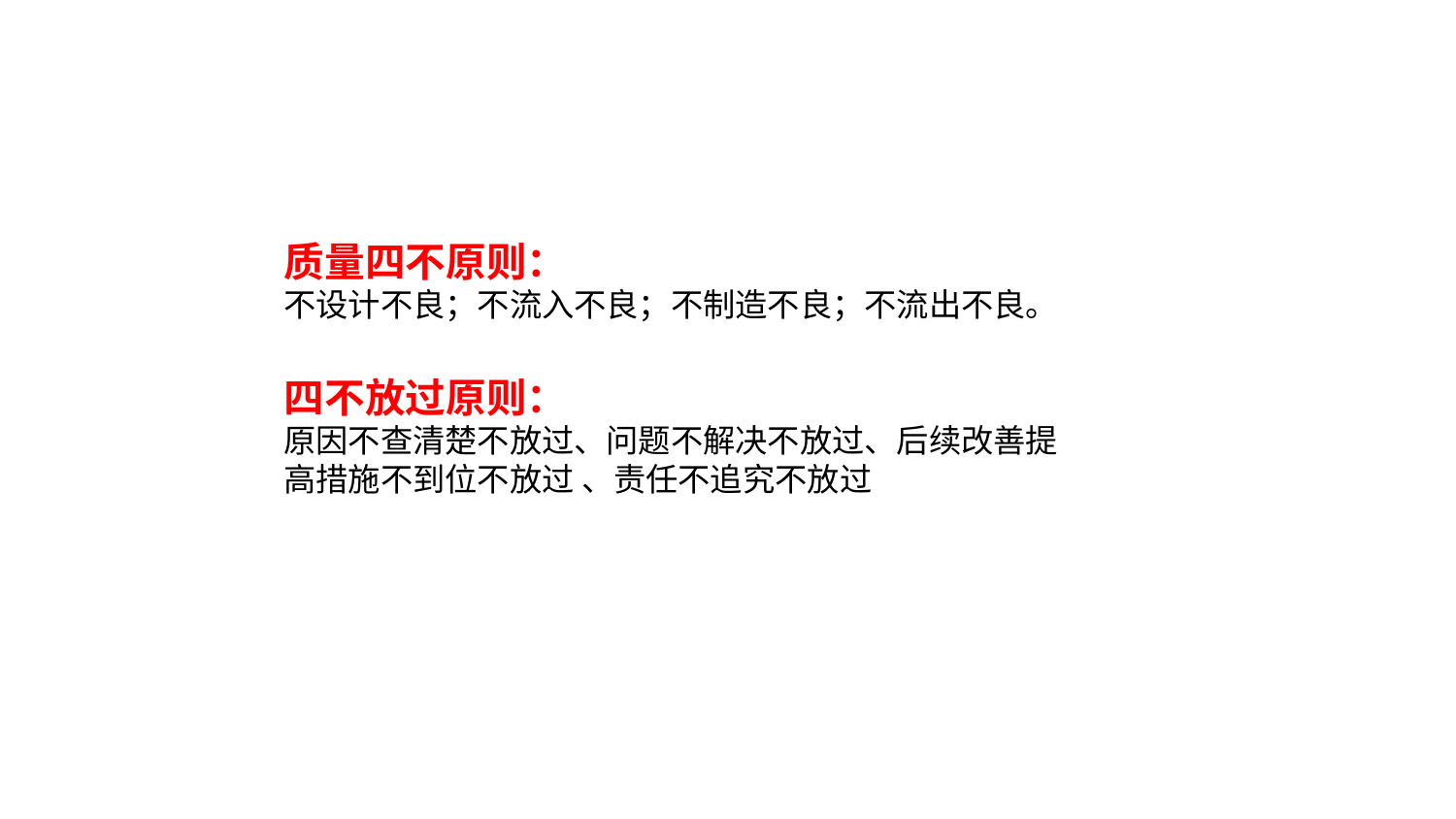

质量四不原则：
不设计不良；不流入不良；不制造不良；不流出不良。

四不放过原则：
原因不查清楚不放过、问题不解决不放过、后续改善提高措施不到位不放过 、责任不追究不放过